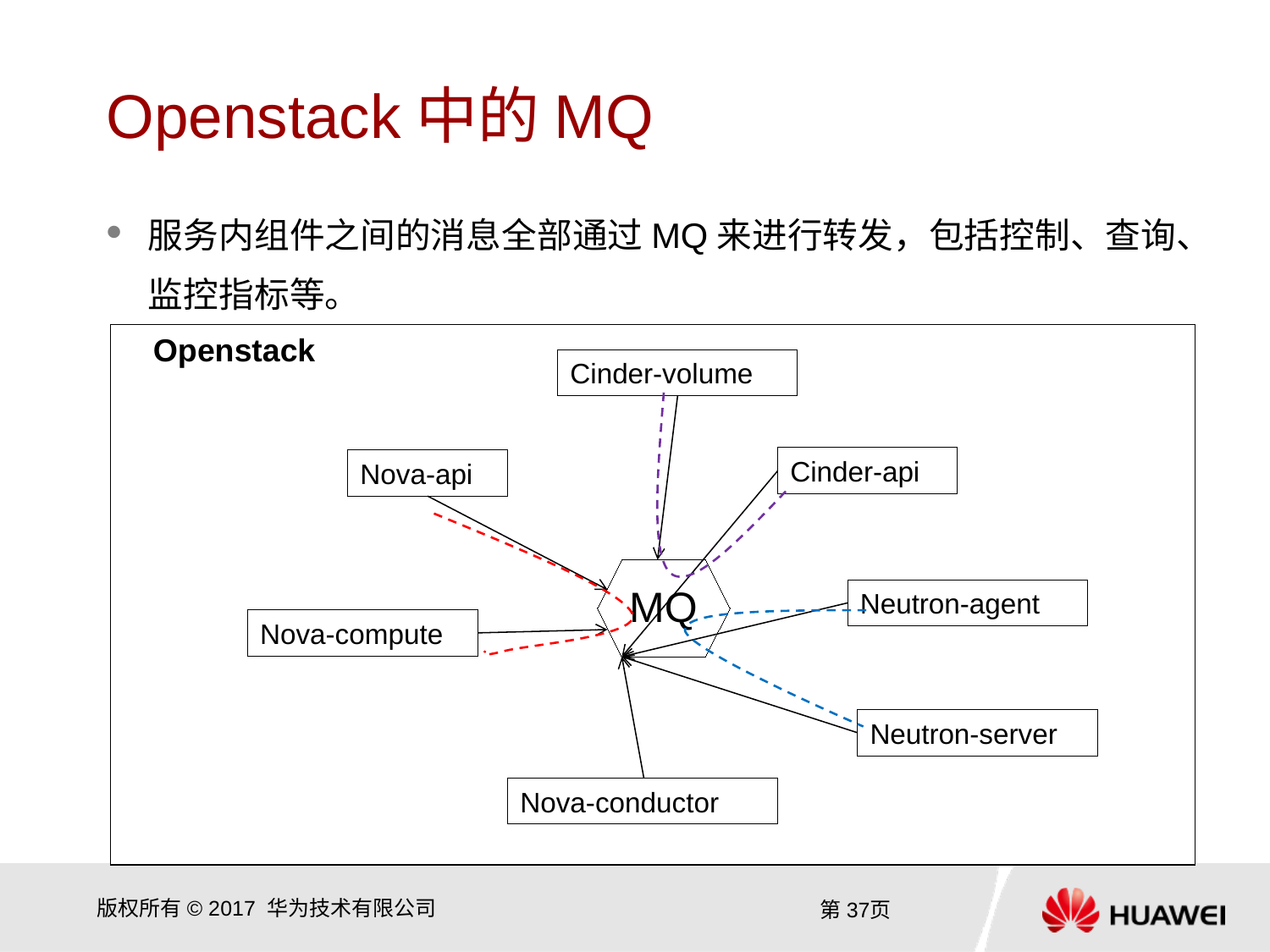

# Openstack中的MQ
服务内组件之间的消息全部通过MQ来进行转发，包括控制、查询、监控指标等。

Openstack

Cinder-volume

Cinder-api
Nova-api

MQ
Neutron-agent
Nova-compute

Neutron-server
Nova-conductor